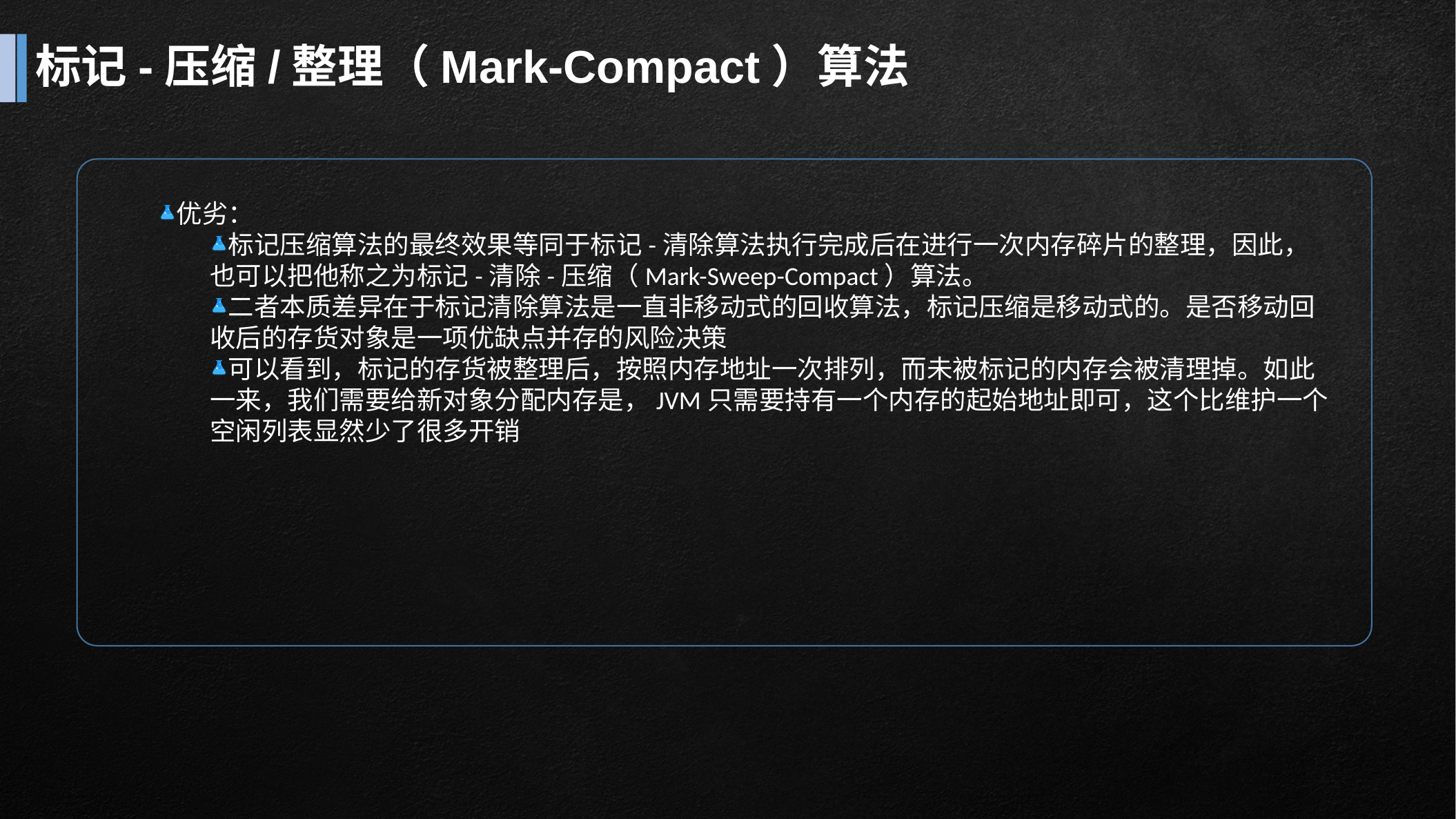

# 标记-压缩/整理（Mark-Compact）算法

优劣：
标记压缩算法的最终效果等同于标记-清除算法执行完成后在进行一次内存碎片的整理，因此，也可以把他称之为标记-清除-压缩（Mark-Sweep-Compact）算法。
二者本质差异在于标记清除算法是一直非移动式的回收算法，标记压缩是移动式的。是否移动回收后的存货对象是一项优缺点并存的风险决策
可以看到，标记的存货被整理后，按照内存地址一次排列，而未被标记的内存会被清理掉。如此一来，我们需要给新对象分配内存是，JVM只需要持有一个内存的起始地址即可，这个比维护一个空闲列表显然少了很多开销